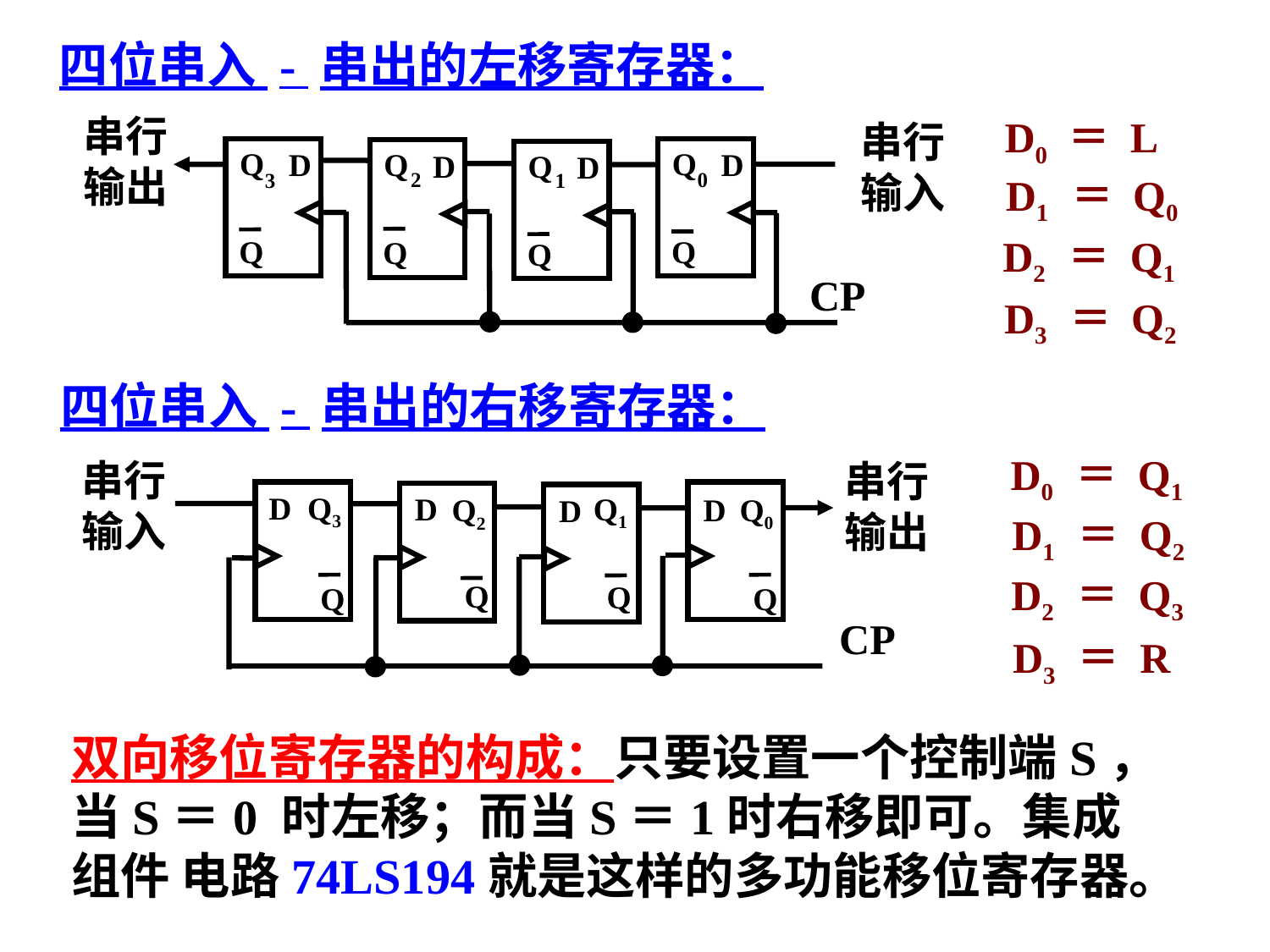

四位串入 - 串出的左移寄存器：
串行输出
串行输入
Q
Q
D
D

Q

D

Q
D

2

0
3
1

Q
Q
Q
Q

CP

D0 ＝ L
D1  ＝ Q0
D2  ＝ Q1
D3  ＝ Q2
四位串入 - 串出的右移寄存器：
D0  ＝ Q1
D1  ＝ Q2
D2  ＝ Q3
D3  ＝ R
串行输入
串行输出
D

Q3

D
Q1

Q0
D
Q2
D

Q
Q
Q
Q

CP

双向移位寄存器的构成：只要设置一个控制端S，当S＝0 时左移；而当S＝1时右移即可。集成组件 电路74LS194就是这样的多功能移位寄存器。